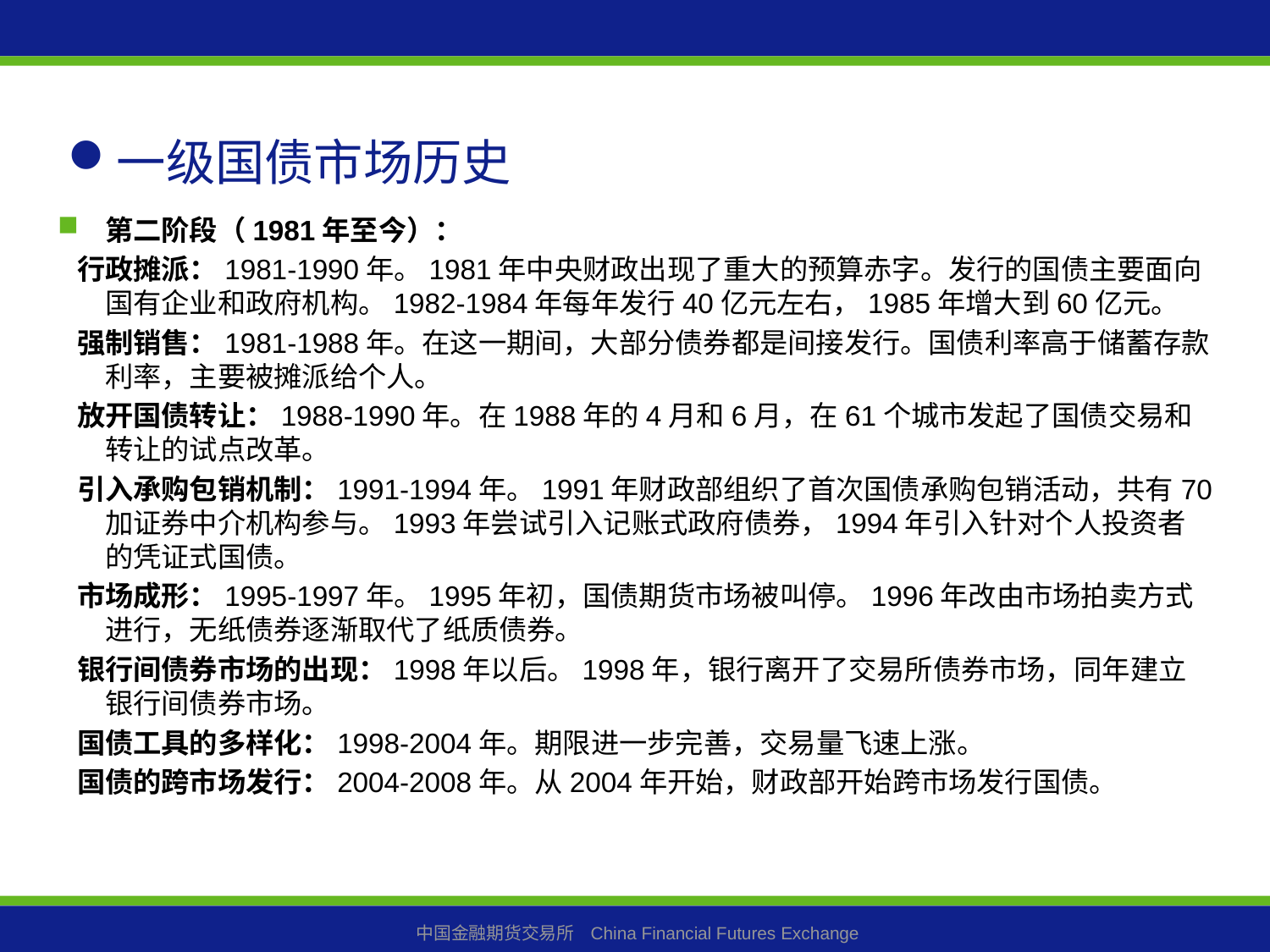

一级国债市场历史
第二阶段（1981年至今）：
  行政摊派：1981-1990年。1981年中央财政出现了重大的预算赤字。发行的国债主要面向国有企业和政府机构。1982-1984年每年发行40亿元左右，1985年增大到60亿元。
  强制销售：1981-1988年。在这一期间，大部分债券都是间接发行。国债利率高于储蓄存款利率，主要被摊派给个人。
  放开国债转让：1988-1990年。在1988年的4月和6月，在61个城市发起了国债交易和转让的试点改革。
  引入承购包销机制：1991-1994年。1991年财政部组织了首次国债承购包销活动，共有70加证券中介机构参与。1993年尝试引入记账式政府债券，1994年引入针对个人投资者的凭证式国债。
  市场成形：1995-1997年。1995年初，国债期货市场被叫停。1996年改由市场拍卖方式进行，无纸债券逐渐取代了纸质债券。
  银行间债券市场的出现：1998年以后。1998年，银行离开了交易所债券市场，同年建立银行间债券市场。
  国债工具的多样化：1998-2004年。期限进一步完善，交易量飞速上涨。
  国债的跨市场发行：2004-2008年。从2004年开始，财政部开始跨市场发行国债。